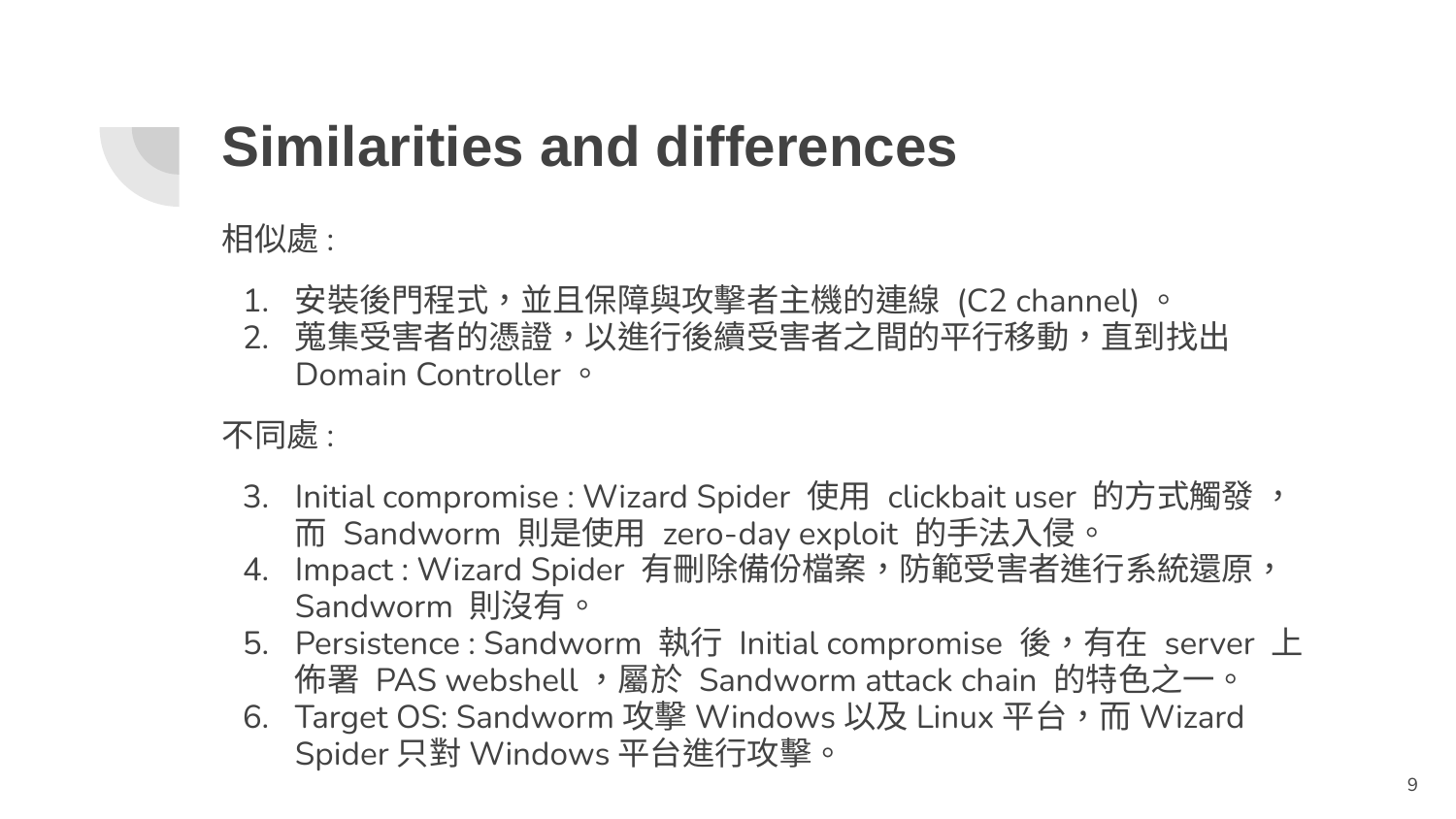

# Similarities and differences
相似處:
安裝後門程式，並且保障與攻擊者主機的連線 (C2 channel)。
蒐集受害者的憑證，以進行後續受害者之間的平行移動，直到找出Domain Controller。
不同處:
Initial compromise : Wizard Spider 使用 clickbait user 的方式觸發 ，而 Sandworm 則是使用 zero-day exploit 的手法入侵。
Impact : Wizard Spider 有刪除備份檔案，防範受害者進行系統還原，Sandworm 則沒有。
Persistence : Sandworm 執行 Initial compromise 後，有在 server 上佈署 PAS webshell，屬於 Sandworm attack chain 的特色之一。
Target OS: Sandworm攻擊Windows以及Linux平台，而Wizard Spider只對Windows平台進行攻擊。
9